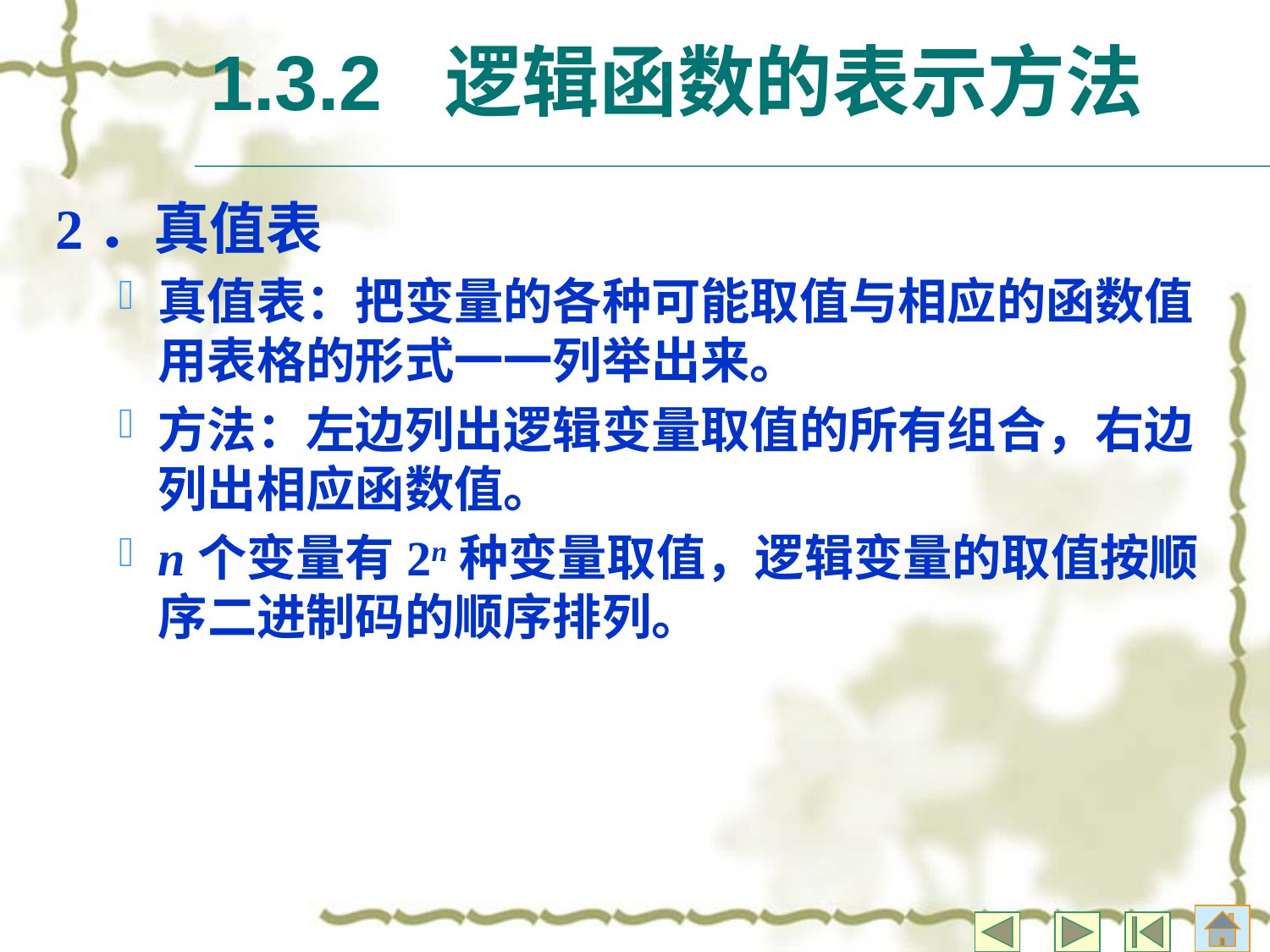

# 1.3.2  逻辑函数的表示方法
2．真值表
真值表：把变量的各种可能取值与相应的函数值用表格的形式一一列举出来。
方法：左边列出逻辑变量取值的所有组合，右边列出相应函数值。
n个变量有2n种变量取值，逻辑变量的取值按顺序二进制码的顺序排列。